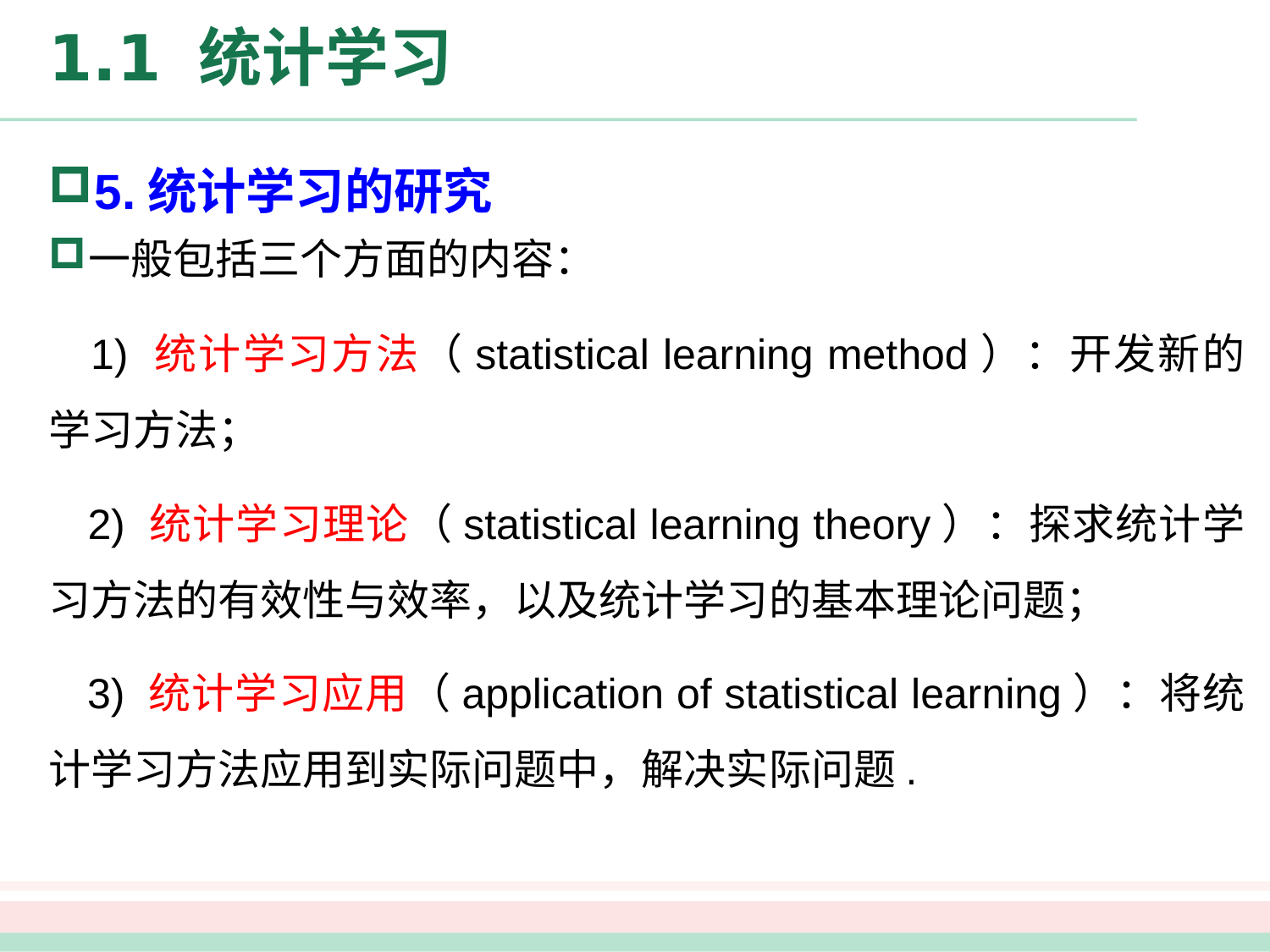

# 1.1 统计学习
5.统计学习的研究
一般包括三个方面的内容：
   1) 统计学习方法（statistical learning method）：开发新的学习方法；
   2) 统计学习理论（statistical learning theory）：探求统计学习方法的有效性与效率，以及统计学习的基本理论问题；
   3) 统计学习应用（application of statistical learning）：将统计学习方法应用到实际问题中，解决实际问题.